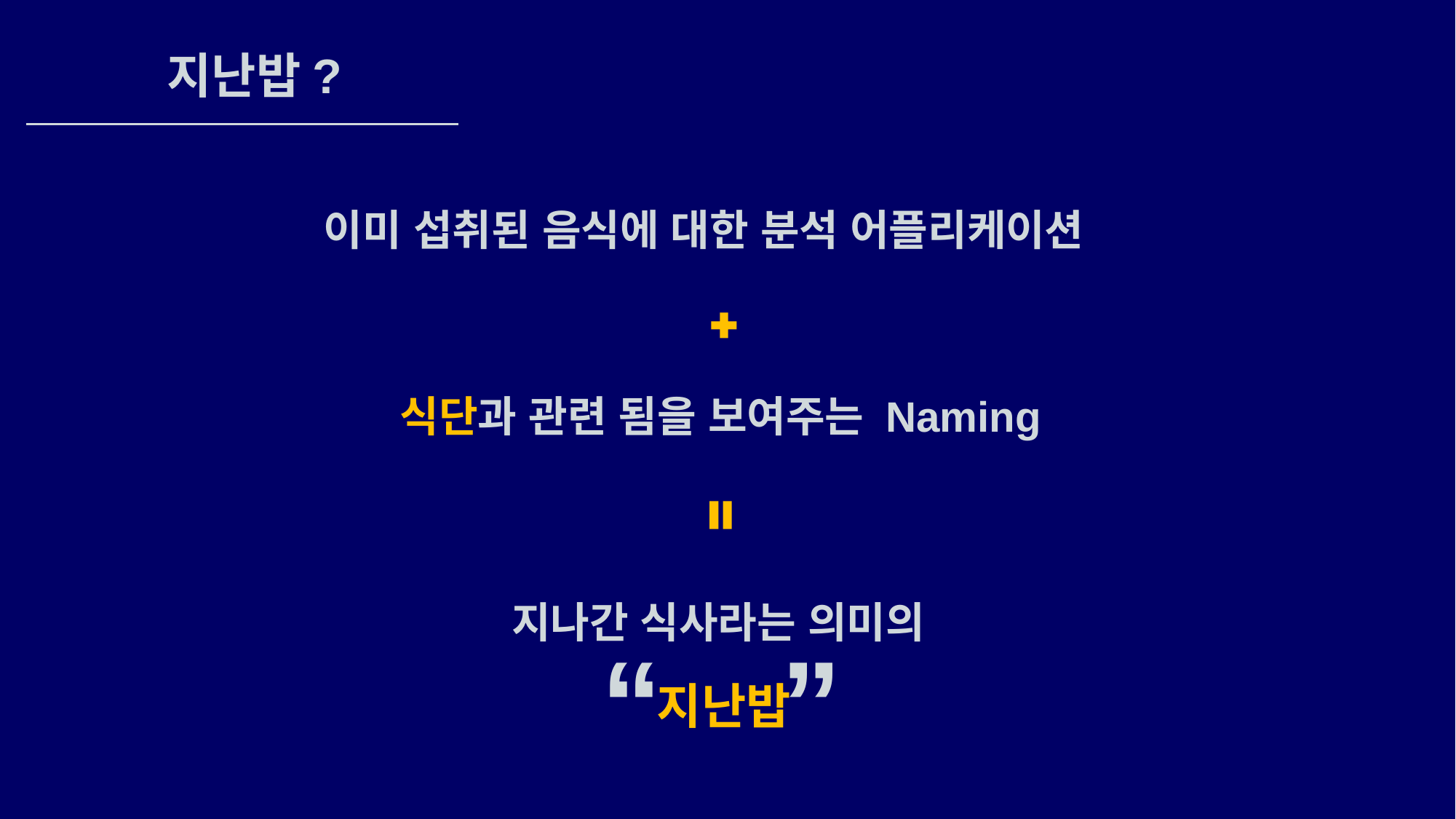

지난밥?
이미 섭취된 음식에 대한 분석 어플리케이션

식단과 관련 됨을 보여주는 Naming

지나간 식사라는 의미의
지난밥
“
”